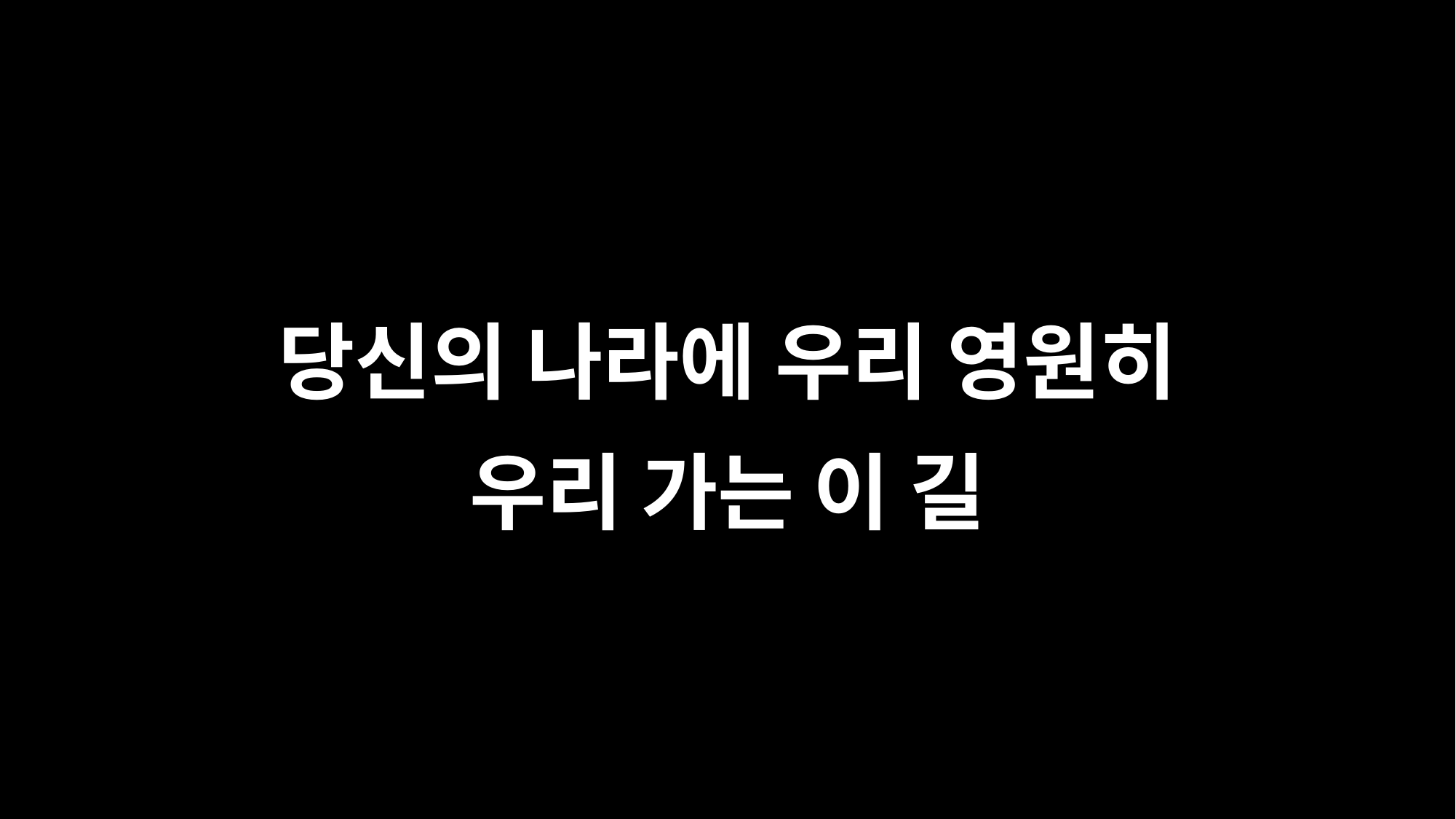

당신의 나라에 우리 영원히
우리 가는 이 길